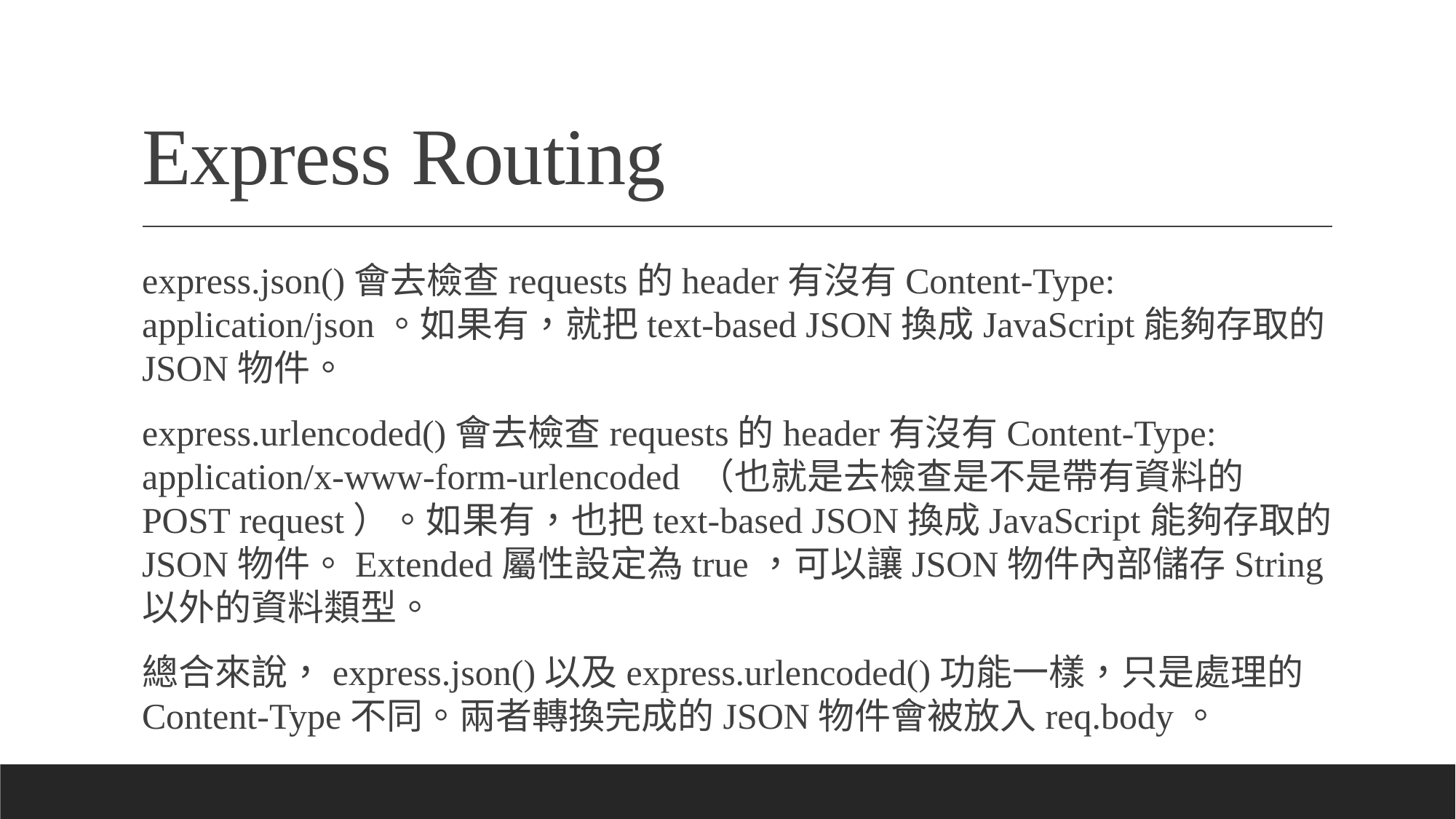

# Express Routing
express.json()會去檢查requests的header有沒有Content-Type: application/json。如果有，就把text-based JSON換成JavaScript能夠存取的JSON物件。
express.urlencoded()會去檢查requests的header有沒有Content-Type: application/x-www-form-urlencoded （也就是去檢查是不是帶有資料的POST request）。如果有，也把text-based JSON換成JavaScript能夠存取的JSON物件。Extended屬性設定為true，可以讓JSON物件內部儲存String以外的資料類型。
總合來說，express.json()以及express.urlencoded()功能一樣，只是處理的Content-Type不同。兩者轉換完成的JSON物件會被放入req.body。